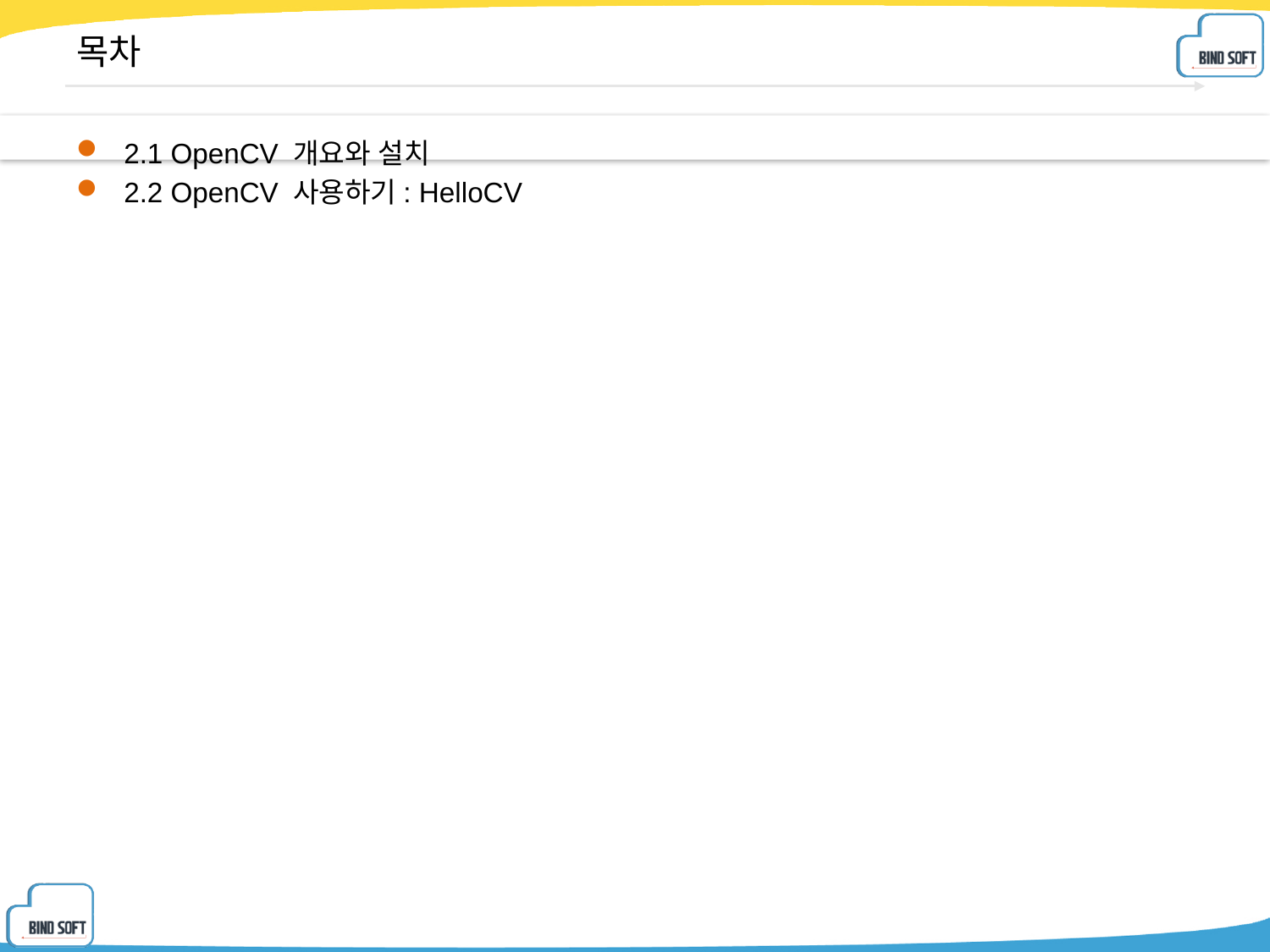

# 목차
2.1 OpenCV 개요와 설치
2.2 OpenCV 사용하기: HelloCV